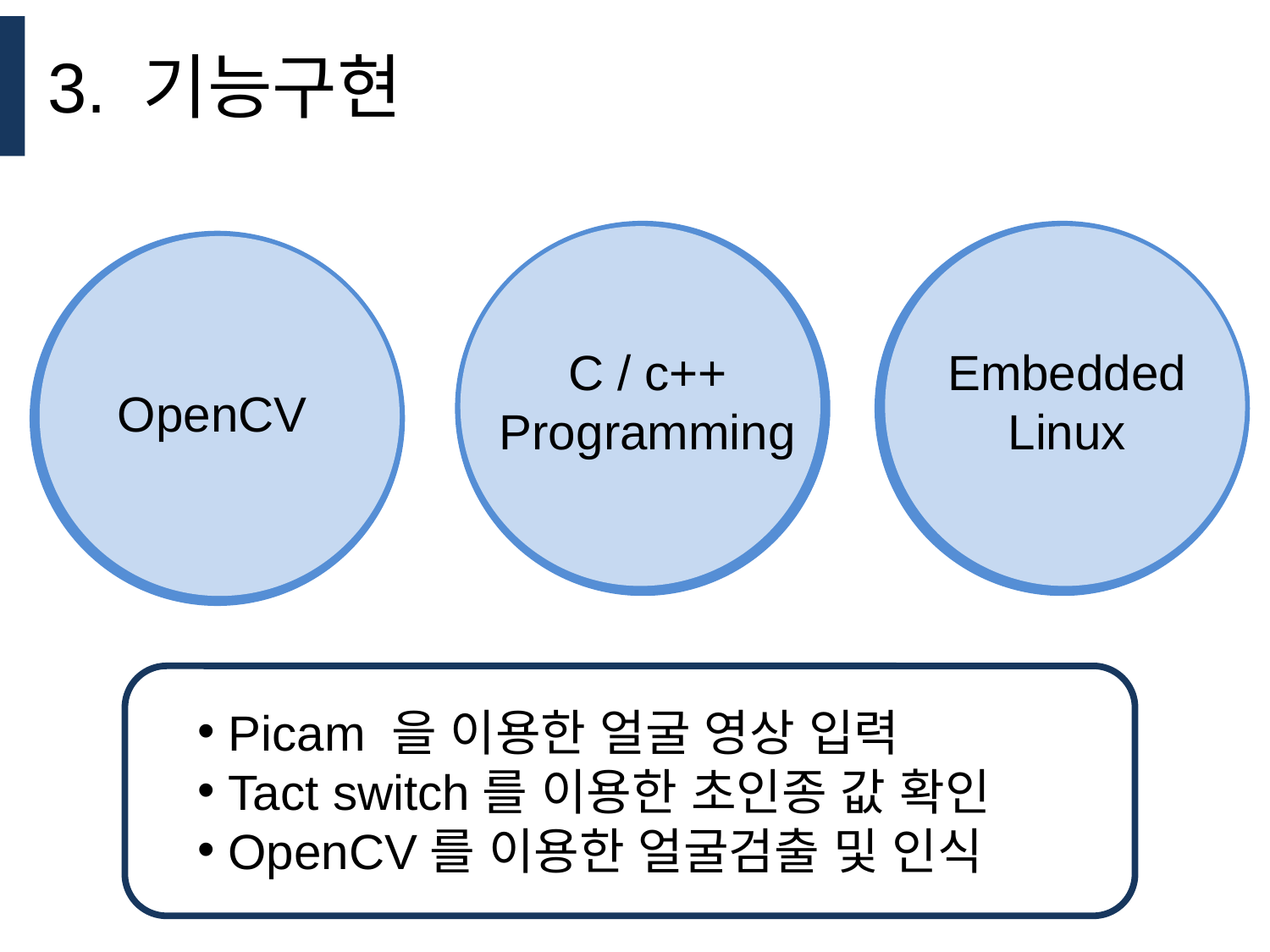

# 3. 기능구현

C / c++
Programming

Embedded
Linux

OpenCV

 Picam 을 이용한 얼굴 영상 입력
 Tact switch를 이용한 초인종 값 확인
 OpenCV를 이용한 얼굴검출 및 인식